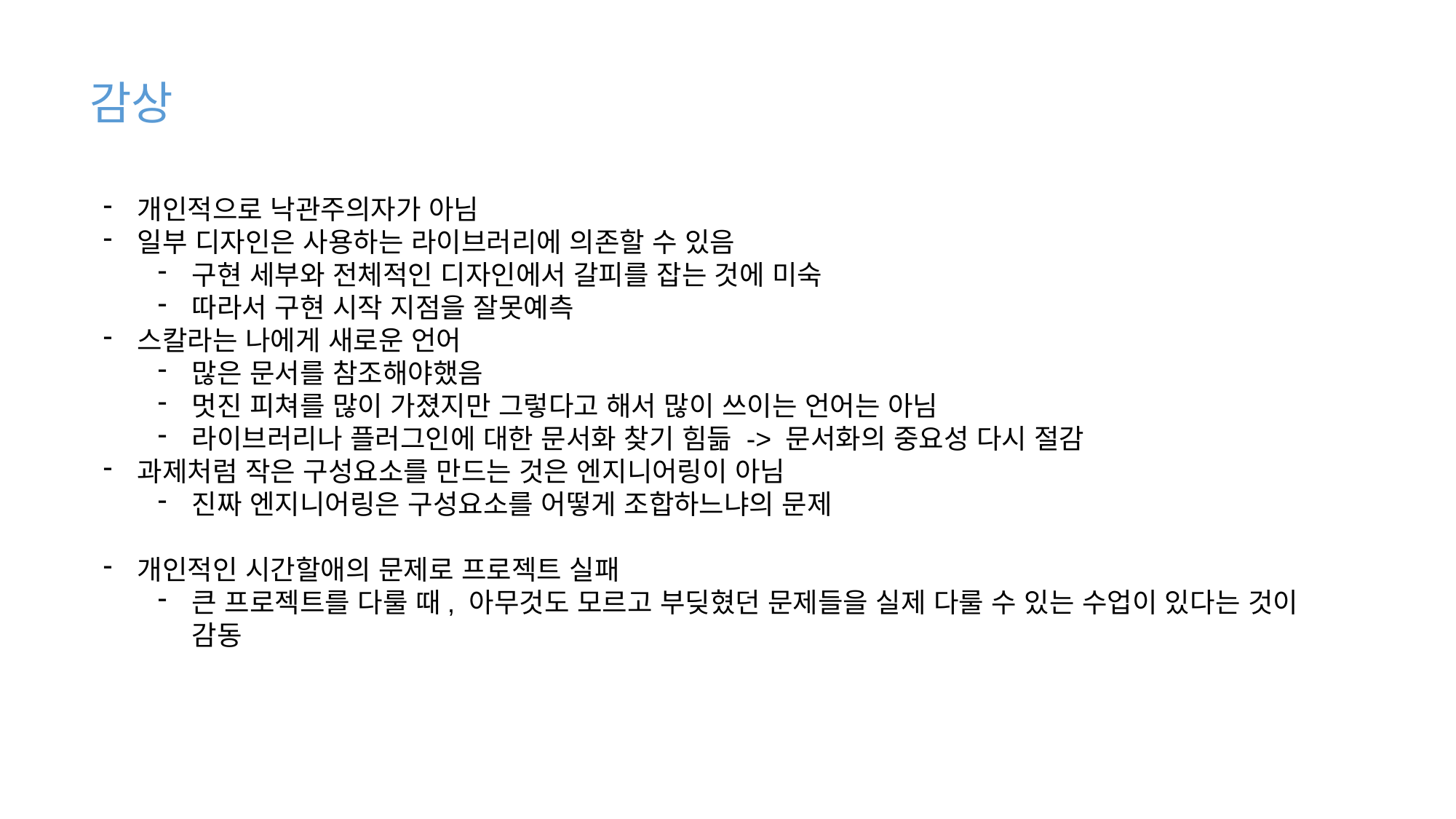

감상
개인적으로 낙관주의자가 아님
일부 디자인은 사용하는 라이브러리에 의존할 수 있음
구현 세부와 전체적인 디자인에서 갈피를 잡는 것에 미숙
따라서 구현 시작 지점을 잘못예측
스칼라는 나에게 새로운 언어
많은 문서를 참조해야했음
멋진 피쳐를 많이 가졌지만 그렇다고 해서 많이 쓰이는 언어는 아님
라이브러리나 플러그인에 대한 문서화 찾기 힘듦 -> 문서화의 중요성 다시 절감
과제처럼 작은 구성요소를 만드는 것은 엔지니어링이 아님
진짜 엔지니어링은 구성요소를 어떻게 조합하느냐의 문제

개인적인 시간할애의 문제로 프로젝트 실패
큰 프로젝트를 다룰 때, 아무것도 모르고 부딪혔던 문제들을 실제 다룰 수 있는 수업이 있다는 것이 감동